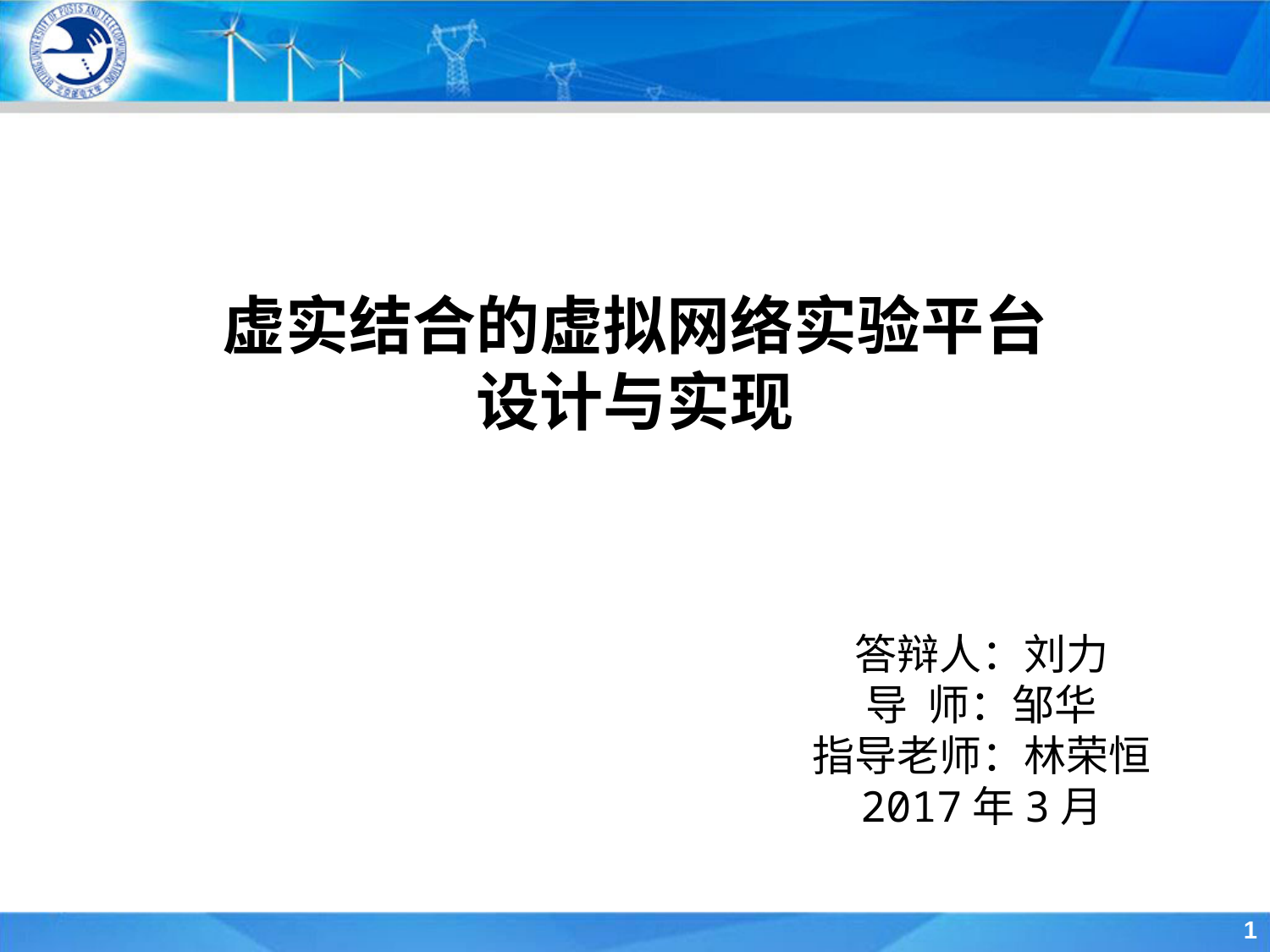

虚实结合的虚拟网络实验平台
设计与实现
答辩人：刘力
导  师：邹华
指导老师：林荣恒
2017年3月